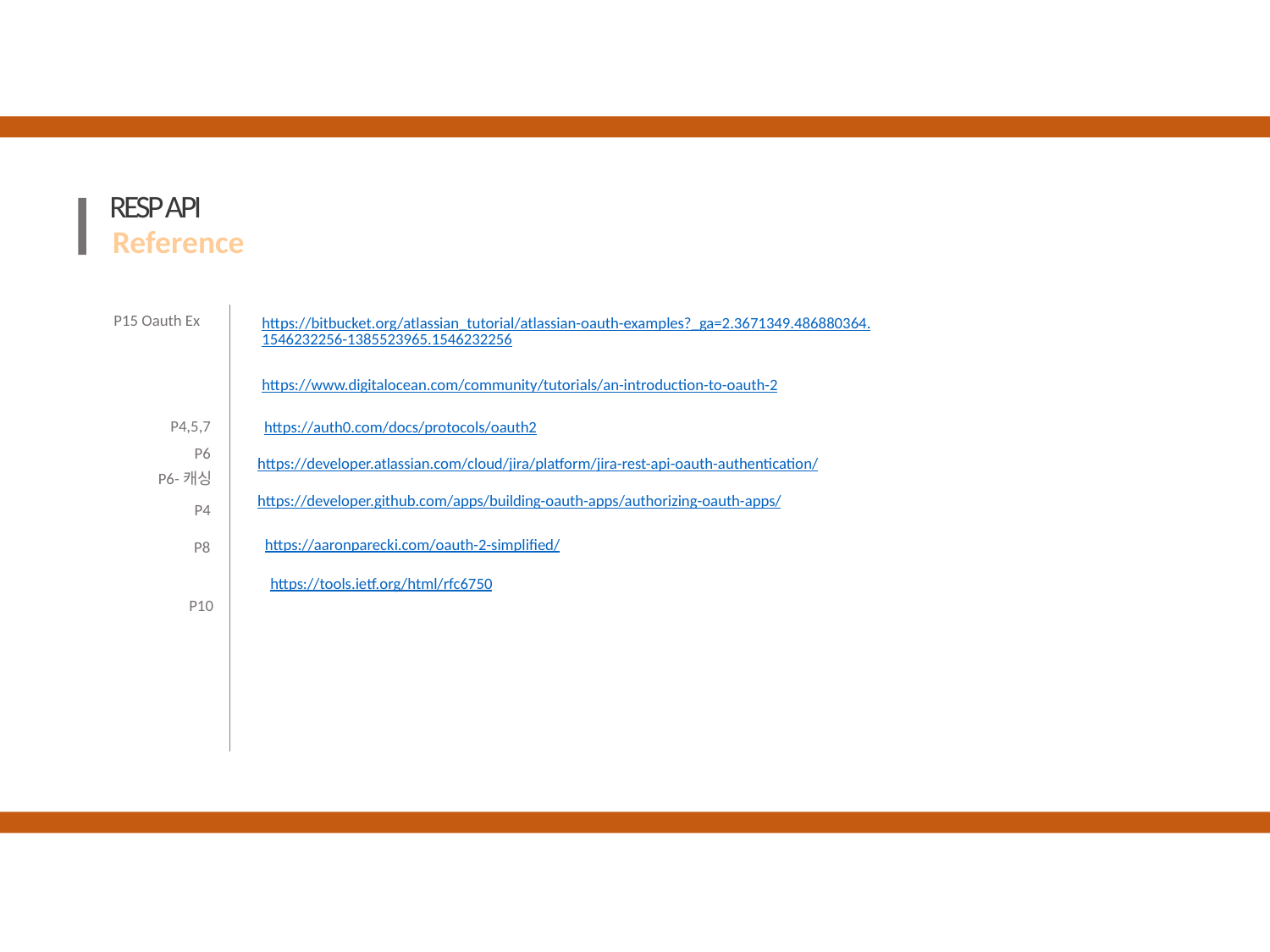

RESP API

Reference
P15 Oauth Ex
https://bitbucket.org/atlassian_tutorial/atlassian-oauth-examples?_ga=2.3671349.486880364.1546232256-1385523965.1546232256
https://www.digitalocean.com/community/tutorials/an-introduction-to-oauth-2
P4,5,7
https://auth0.com/docs/protocols/oauth2
P6
https://developer.atlassian.com/cloud/jira/platform/jira-rest-api-oauth-authentication/
P6-캐싱
https://developer.github.com/apps/building-oauth-apps/authorizing-oauth-apps/
P4
https://aaronparecki.com/oauth-2-simplified/
P8
https://tools.ietf.org/html/rfc6750
P10